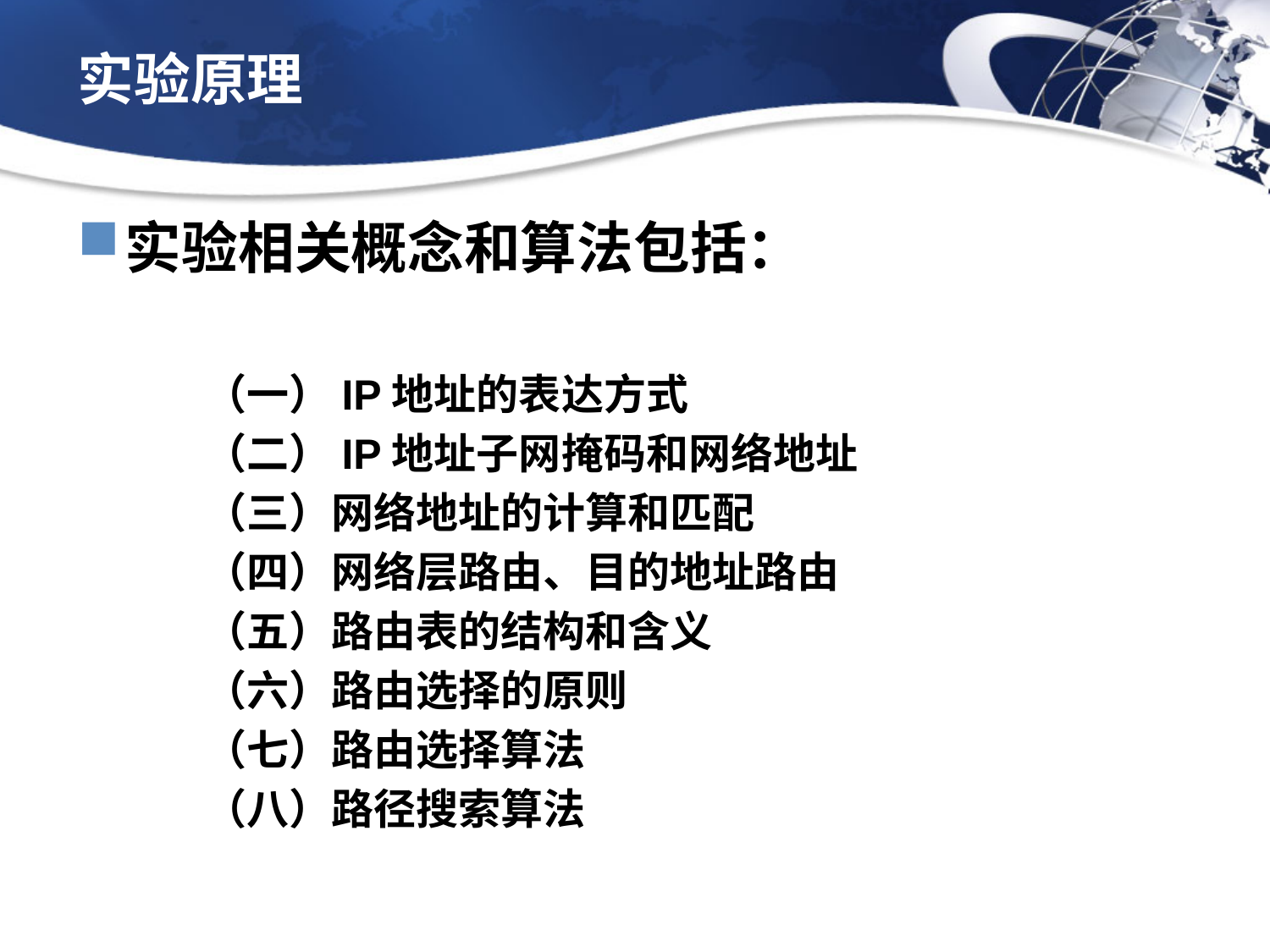

# 实验原理
实验相关概念和算法包括：

（一）IP地址的表达方式
（二）IP地址子网掩码和网络地址
（三）网络地址的计算和匹配
（四）网络层路由、目的地址路由
（五）路由表的结构和含义
（六）路由选择的原则
（七）路由选择算法
（八）路径搜索算法